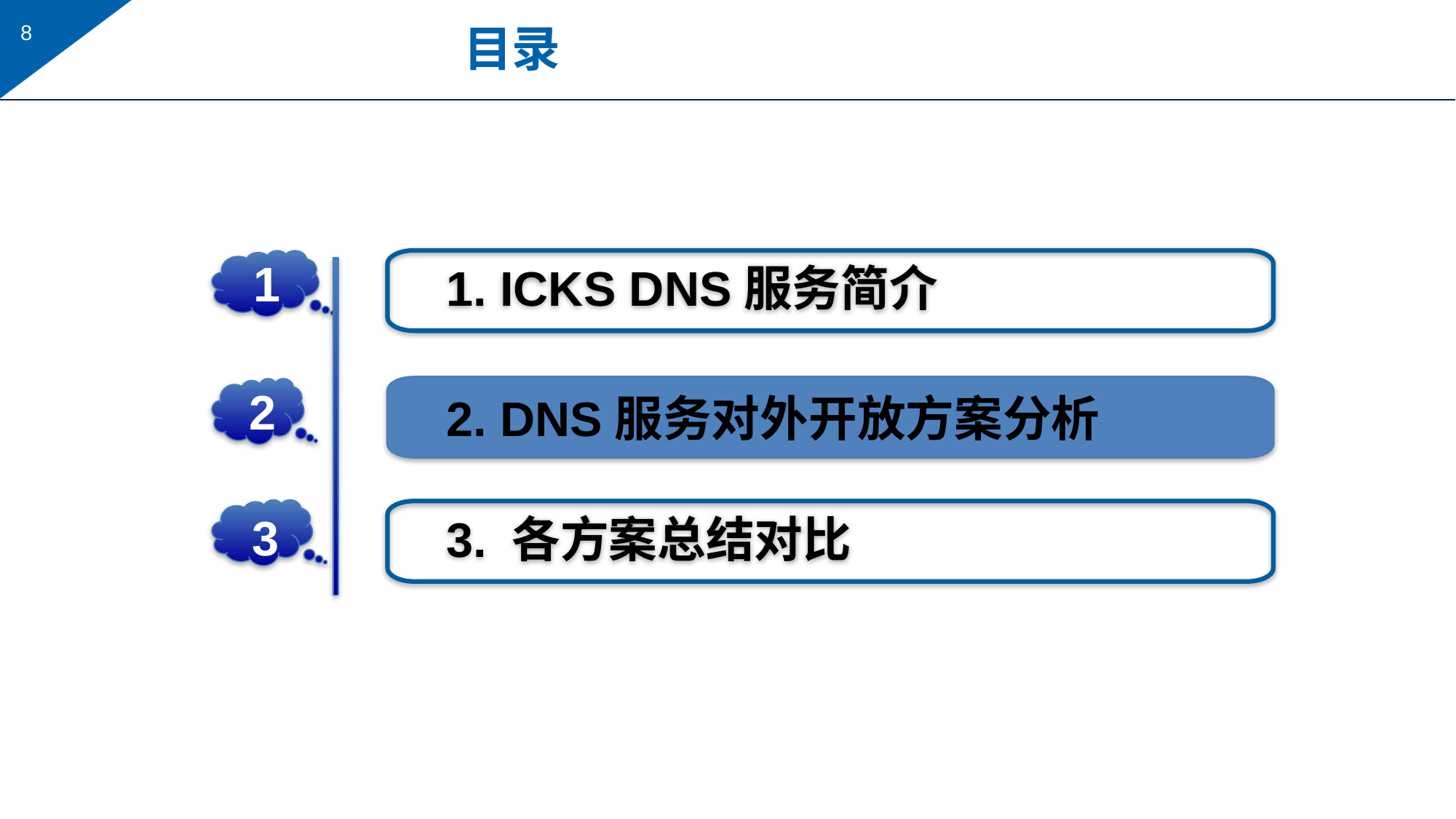

# 目录

1
 1. ICKS DNS服务简介

 2. DNS服务对外开放方案分析

2

3
 3. 各方案总结对比